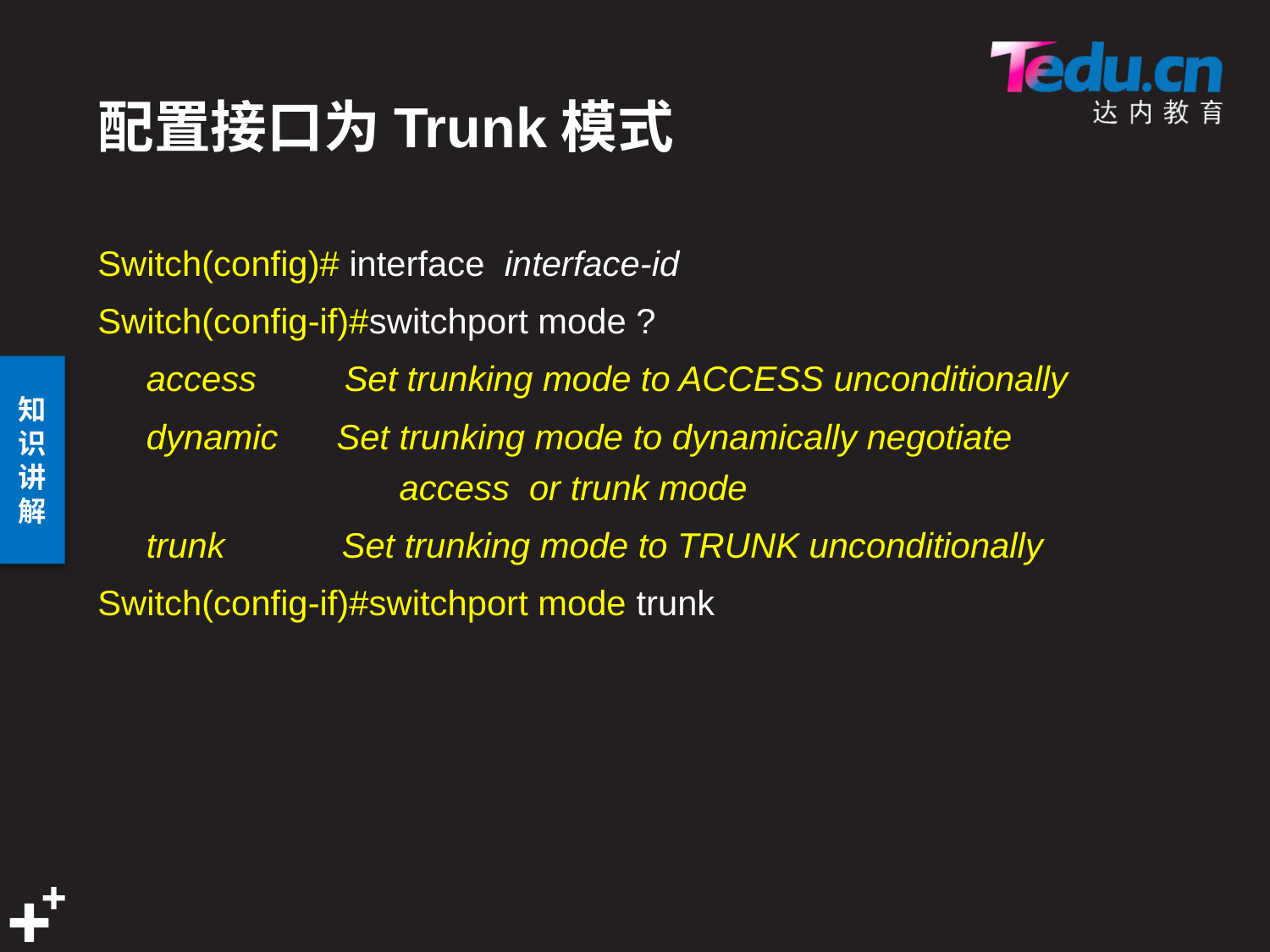

# 配置接口为Trunk模式
Switch(config)# interface  interface-id
Switch(config-if)#switchport mode ?
     access         Set trunking mode to ACCESS unconditionally
     dynamic      Set trunking mode to dynamically negotiate 			access  or trunk mode
     trunk            Set trunking mode to TRUNK unconditionally
Switch(config-if)#switchport mode trunk